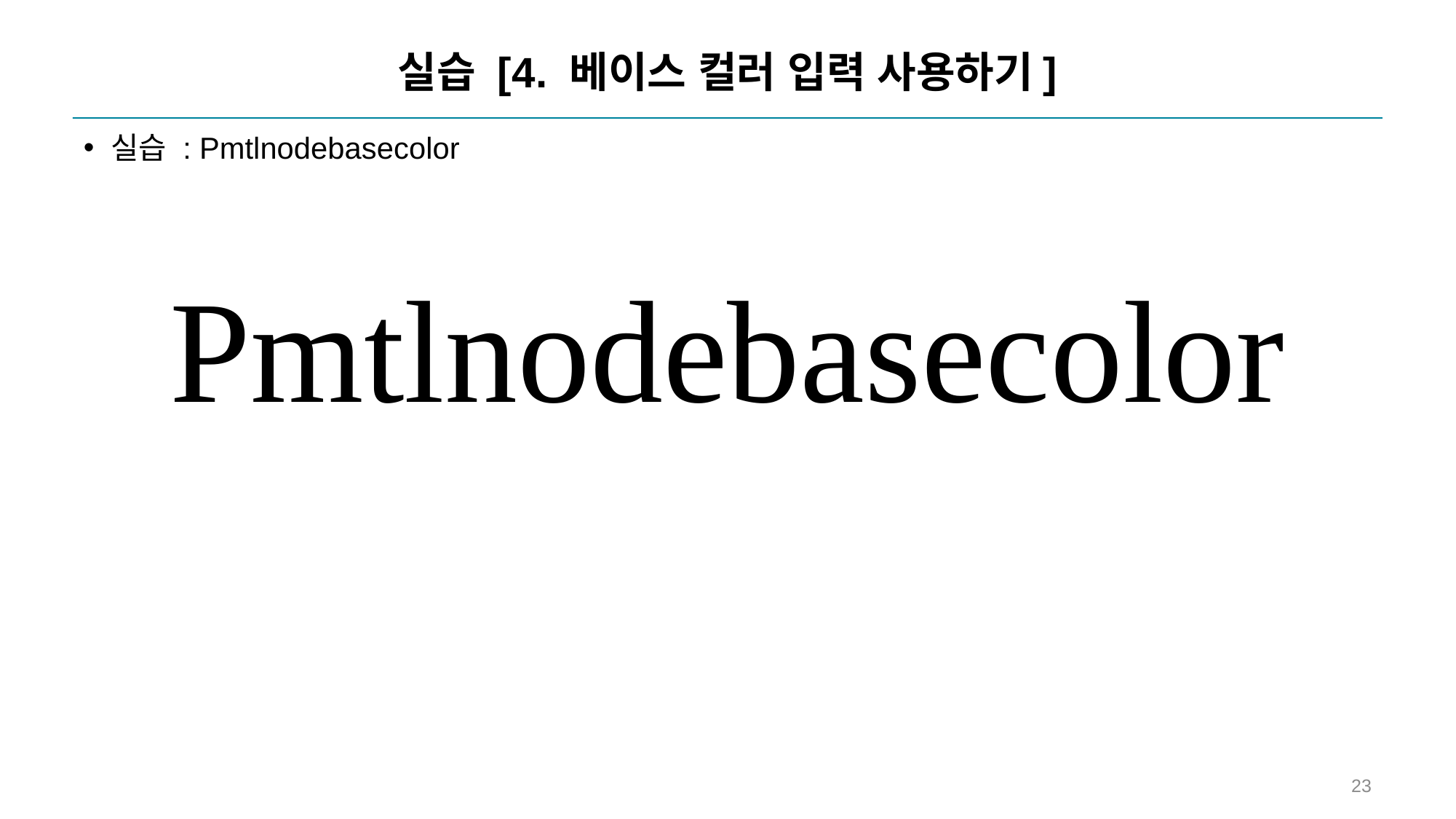

# 실습 [4. 베이스 컬러 입력 사용하기]
실습 : Pmtlnodebasecolor

Pmtlnodebasecolor
23